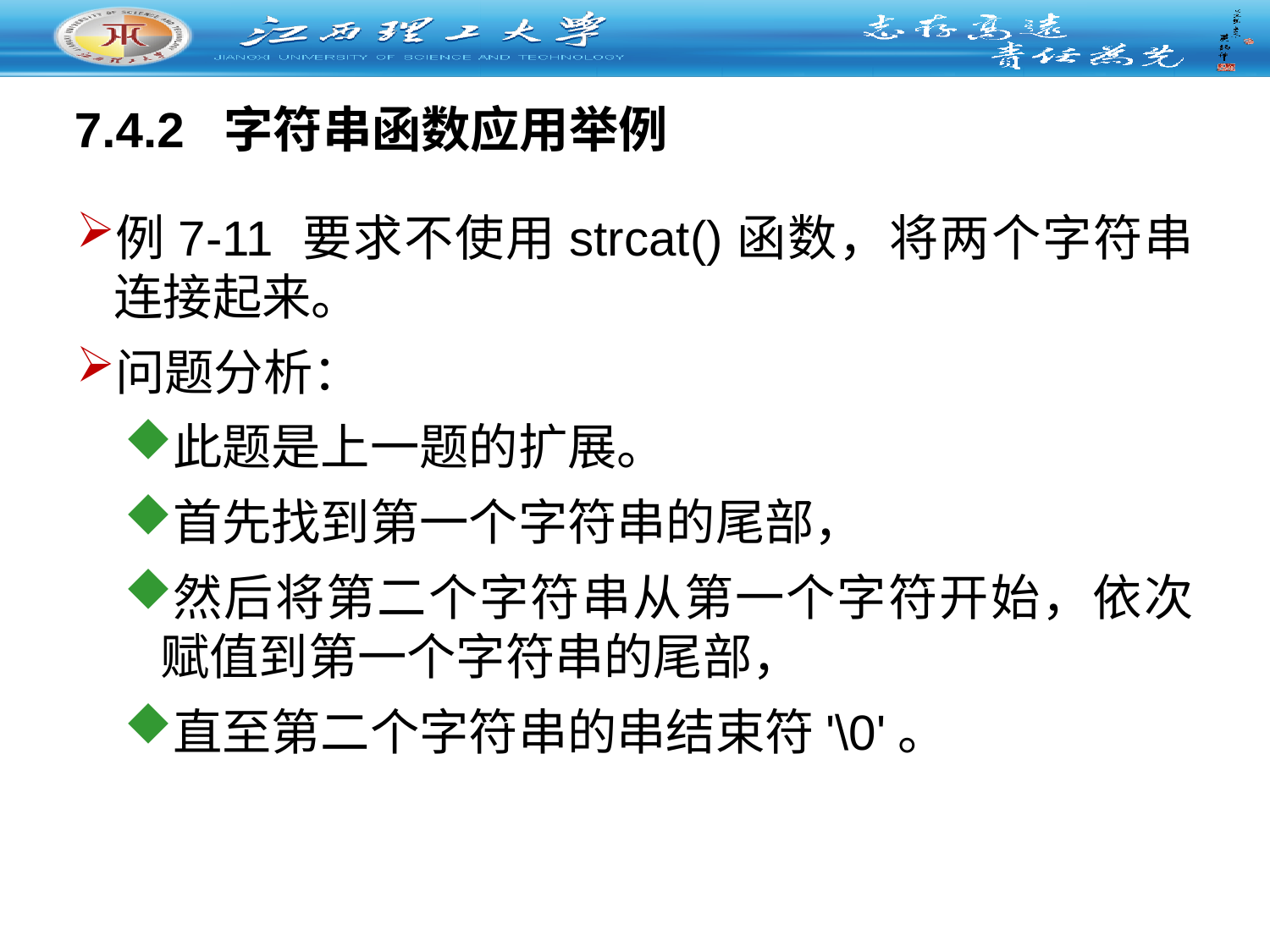

# 7.4.2  字符串函数应用举例
例7-11 要求不使用strcat()函数，将两个字符串连接起来。
问题分析：
此题是上一题的扩展。
首先找到第一个字符串的尾部，
然后将第二个字符串从第一个字符开始，依次赋值到第一个字符串的尾部，
直至第二个字符串的串结束符'\0'。